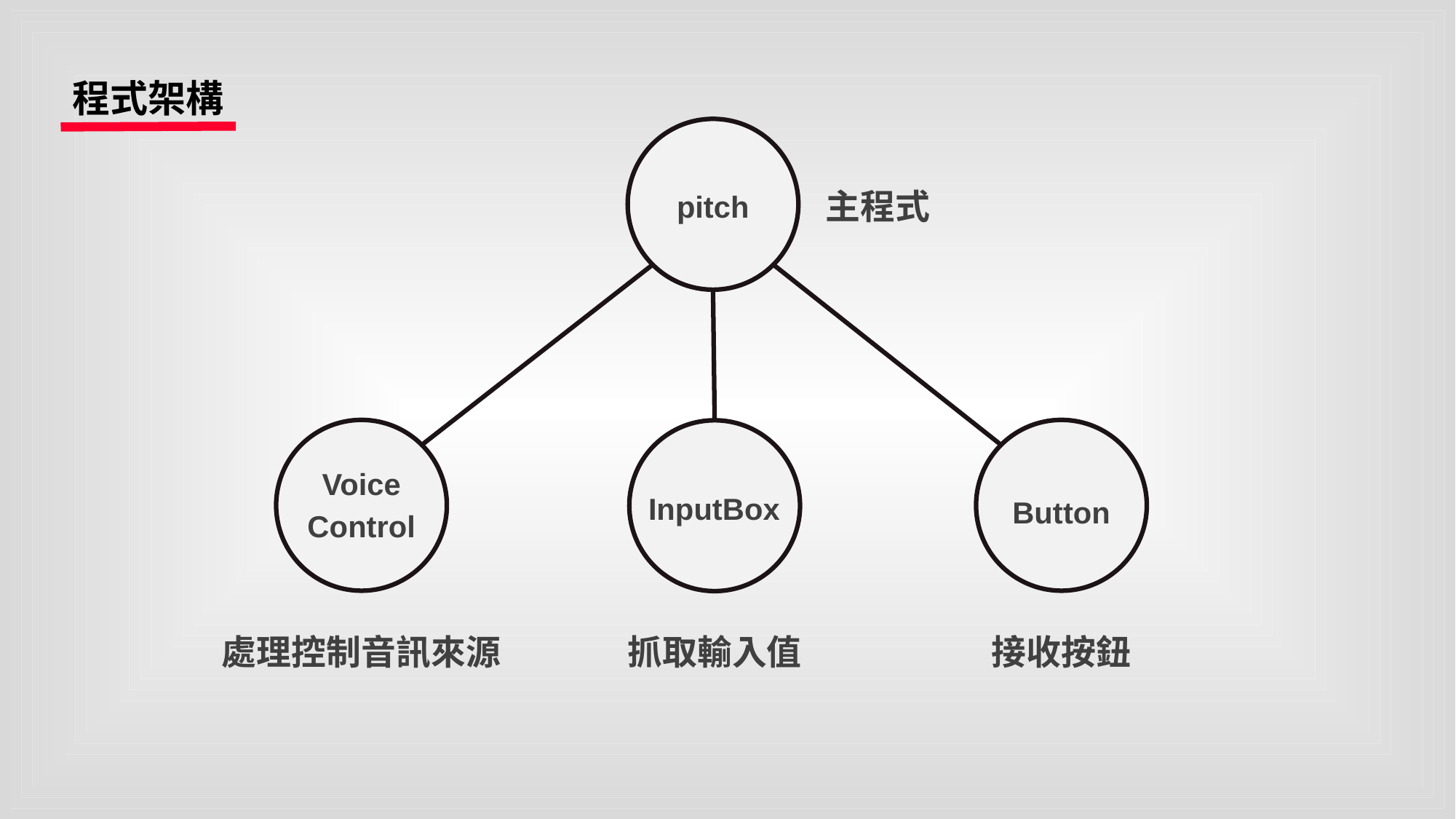

程式架構

pitch
主程式

Voice Control
處理控制音訊來源

Button
接收按鈕

InputBox
抓取輸入值